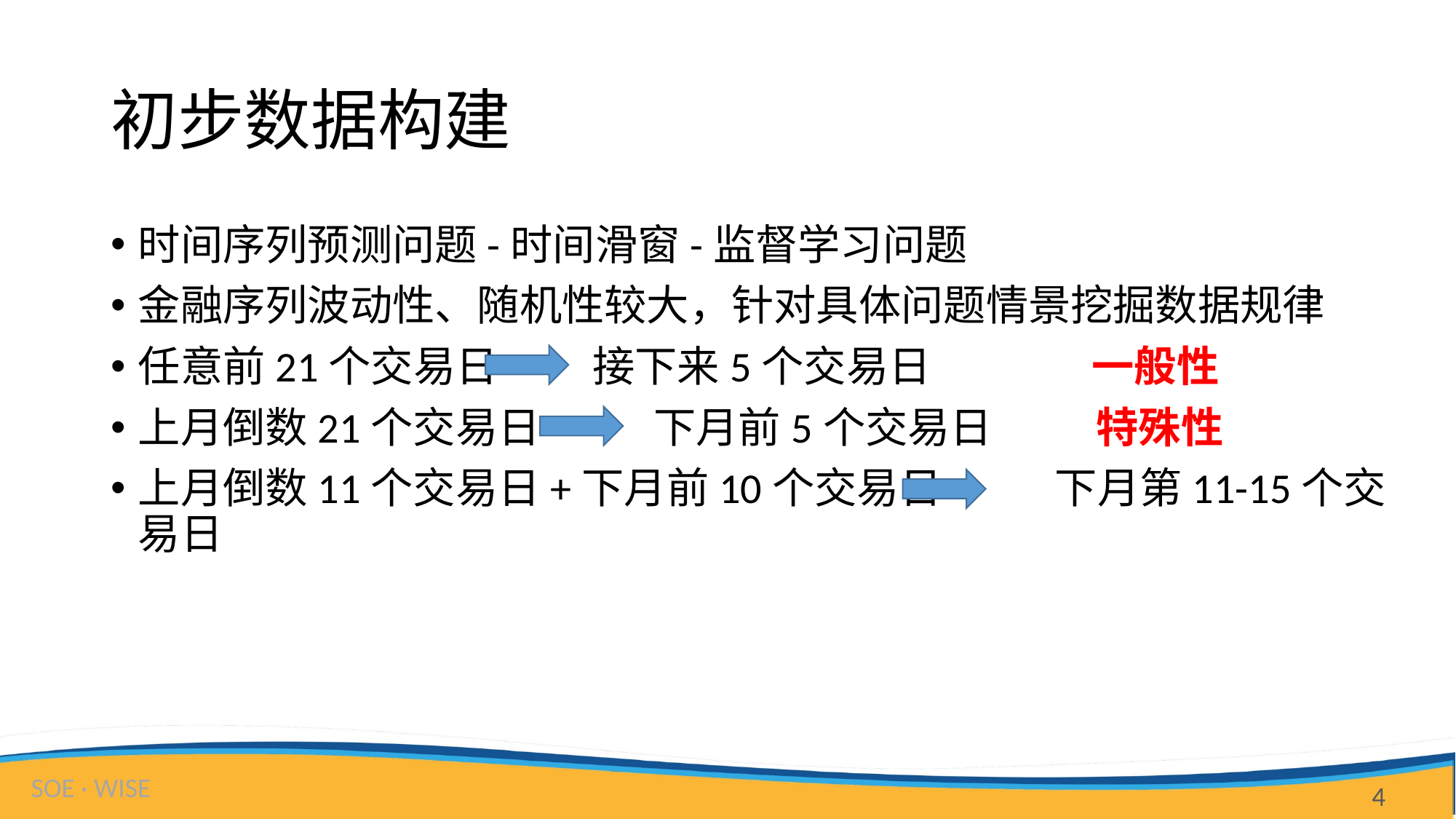

# 初步数据构建
时间序列预测问题-时间滑窗-监督学习问题
金融序列波动性、随机性较大，针对具体问题情景挖掘数据规律
任意前21个交易日          接下来5个交易日                 一般性
上月倒数21个交易日            下月前5个交易日           特殊性
上月倒数11个交易日+下月前10个交易日            下月第11-15个交易日